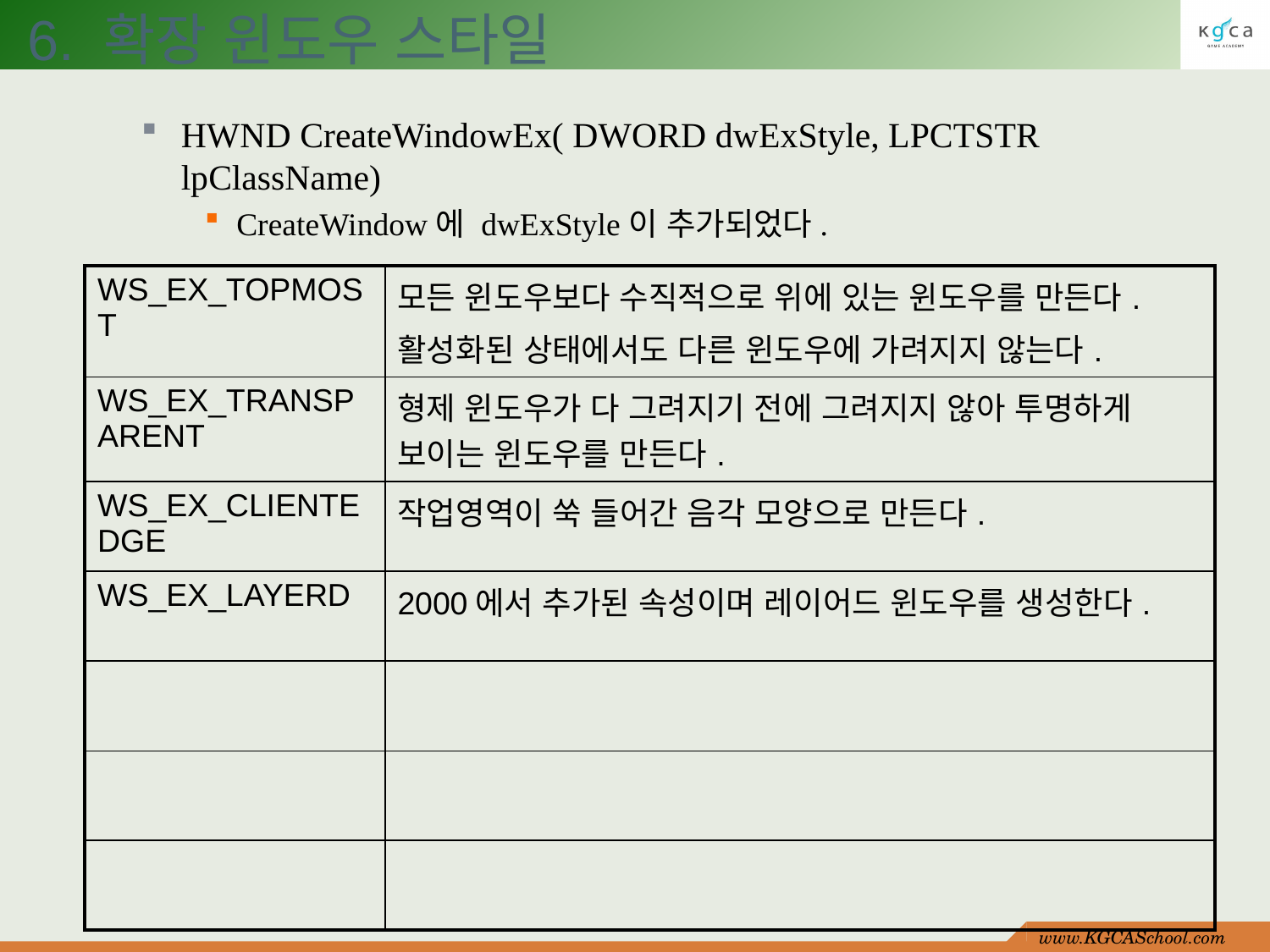

6. 확장 윈도우 스타일
HWND CreateWindowEx( DWORD dwExStyle, LPCTSTR lpClassName)
CreateWindow에 dwExStyle이 추가되었다.
| WS\_EX\_TOPMOST | 모든 윈도우보다 수직적으로 위에 있는 윈도우를 만든다. 활성화된 상태에서도 다른 윈도우에 가려지지 않는다. |
| --- | --- |
| WS\_EX\_TRANSPARENT | 형제 윈도우가 다 그려지기 전에 그려지지 않아 투명하게 보이는 윈도우를 만든다. |
| WS\_EX\_CLIENTEDGE | 작업영역이 쑥 들어간 음각 모양으로 만든다. |
| WS\_EX\_LAYERD | 2000에서 추가된 속성이며 레이어드 윈도우를 생성한다. |
|  |  |
|  |  |
|  |  |